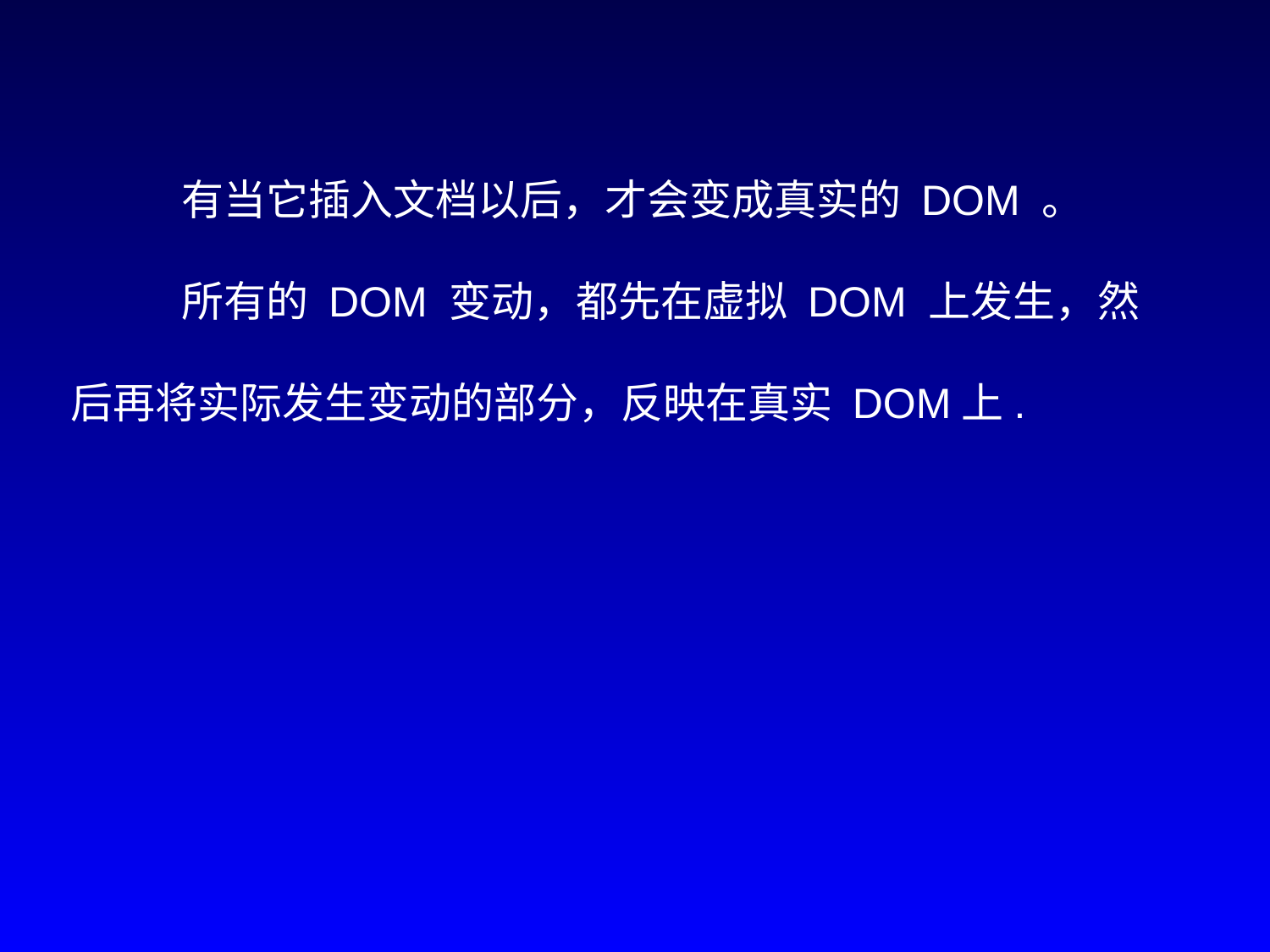

有当它插入文档以后，才会变成真实的 DOM 。
所有的 DOM 变动，都先在虚拟 DOM 上发生，然后再将实际发生变动的部分，反映在真实 DOM上.